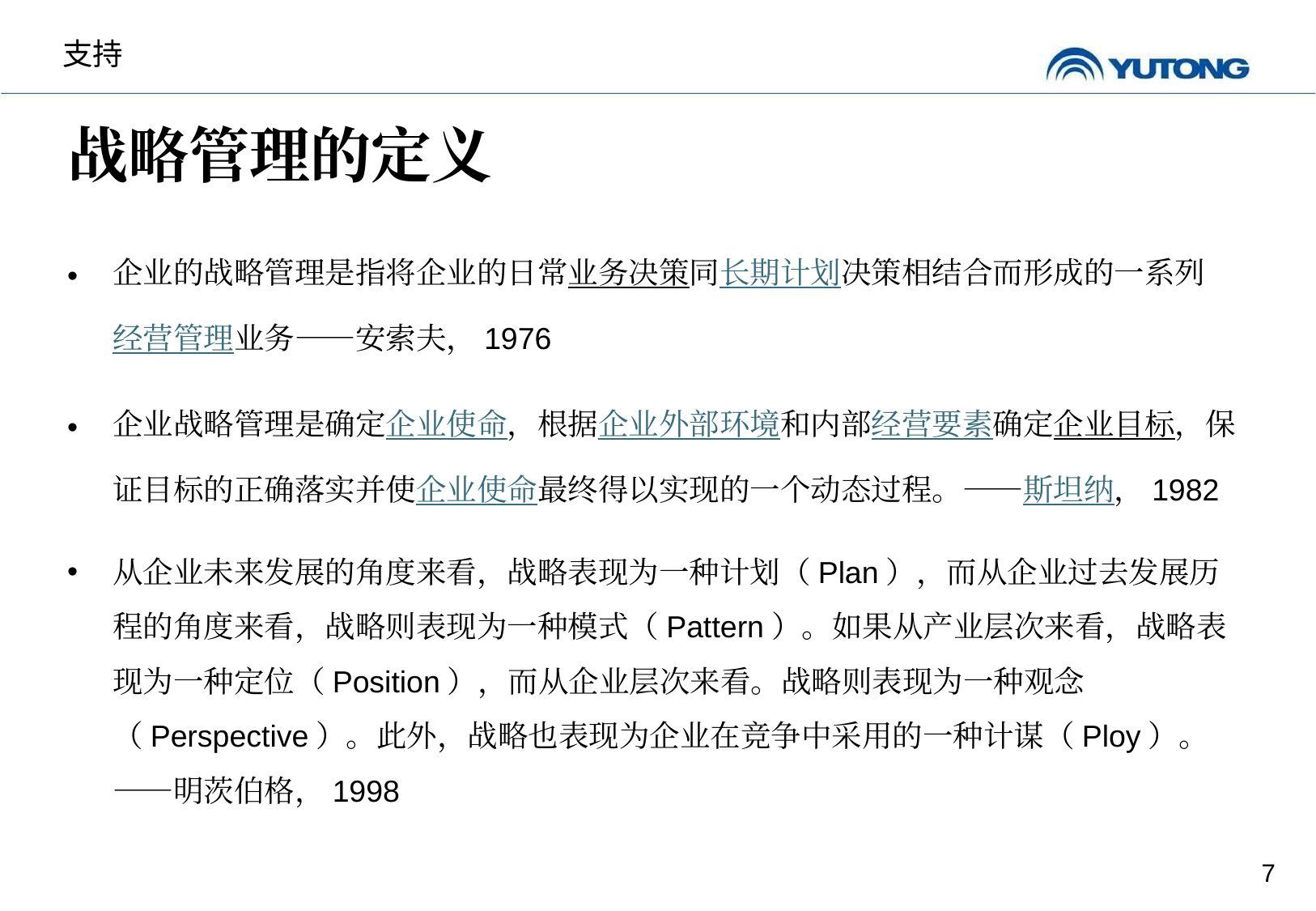

支持
战略管理的定义
企业的战略管理是指将企业的日常业务决策同长期计划决策相结合而形成的一系列经营管理业务——安索夫，1976
企业战略管理是确定企业使命，根据企业外部环境和内部经营要素确定企业目标，保证目标的正确落实并使企业使命最终得以实现的一个动态过程。——斯坦纳，1982
从企业未来发展的角度来看，战略表现为一种计划（Plan），而从企业过去发展历程的角度来看，战略则表现为一种模式（Pattern）。如果从产业层次来看，战略表现为一种定位（Position），而从企业层次来看。战略则表现为一种观念（Perspective）。此外，战略也表现为企业在竞争中采用的一种计谋（Ploy）。——明茨伯格，1998
7